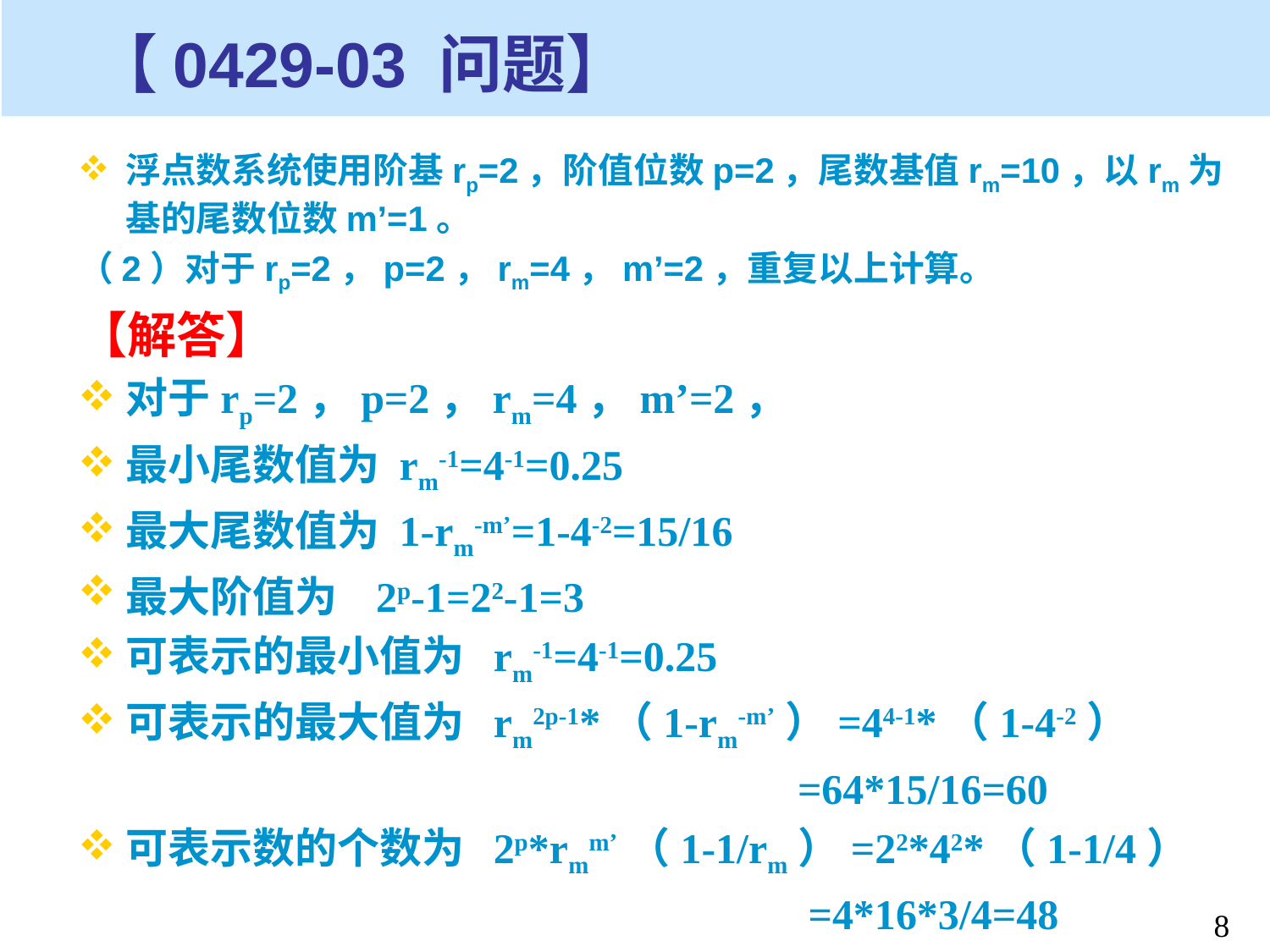

# 【0429-03 问题】
浮点数系统使用阶基rp=2，阶值位数p=2，尾数基值rm=10，以rm为基的尾数位数m’=1。
（2）对于rp=2，p=2，rm=4，m’=2，重复以上计算。
【解答】
对于rp=2，p=2，rm=4，m’=2，
最小尾数值为 rm-1=4-1=0.25
最大尾数值为 1-rm-m’=1-4-2=15/16
最大阶值为   2p-1=22-1=3
可表示的最小值为  rm-1=4-1=0.25
可表示的最大值为  rm2p-1*（1-rm-m’）=44-1*（1-4-2）
                                                                    =64*15/16=60
可表示数的个数为  2p*rmm’（1-1/rm）=22*42*（1-1/4）
                                                                     =4*16*3/4=48